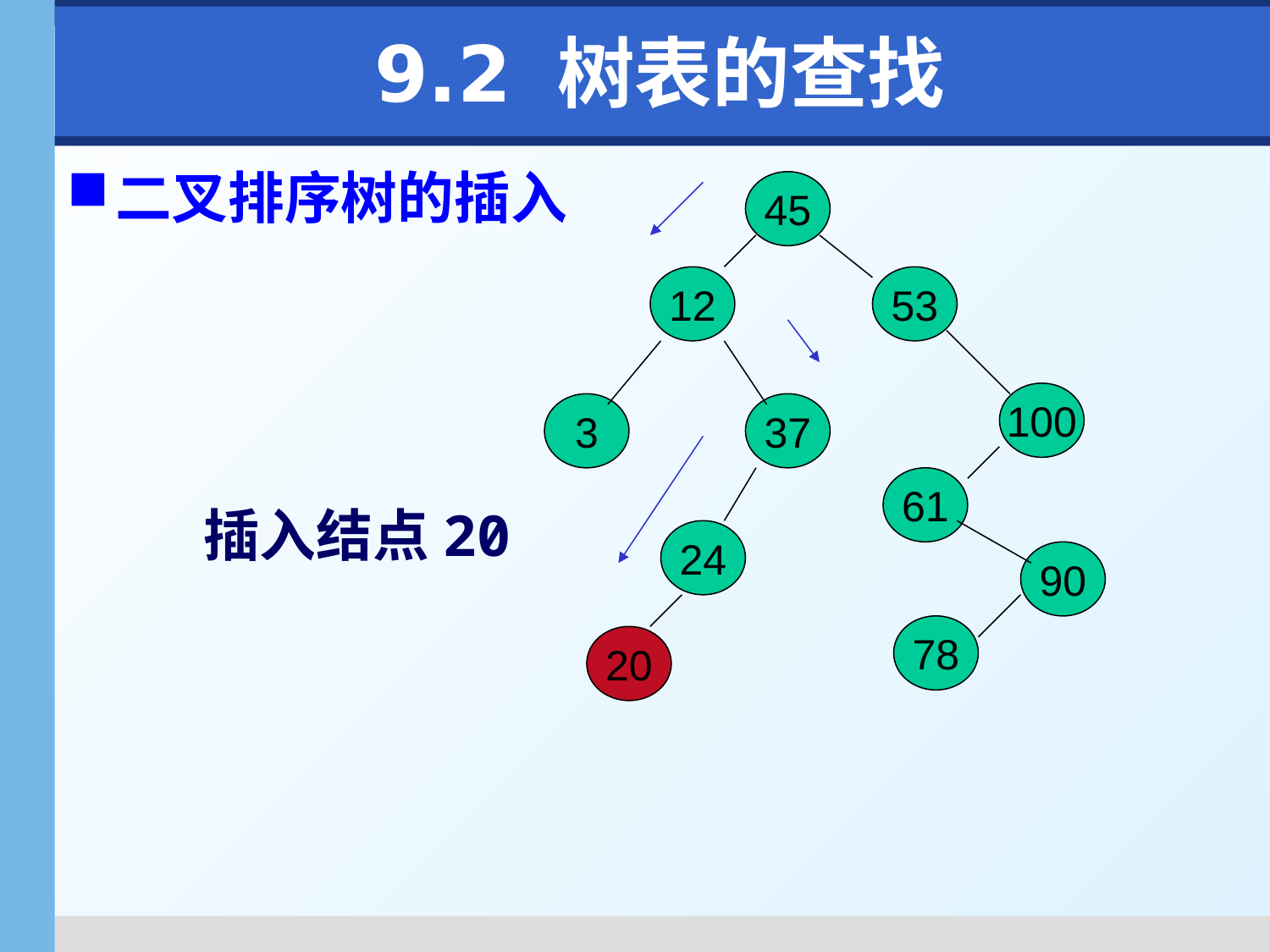

# 9.2 树表的查找
二叉排序树的插入

45

12
53

100
3
37

61
24

90

78
20
插入结点20